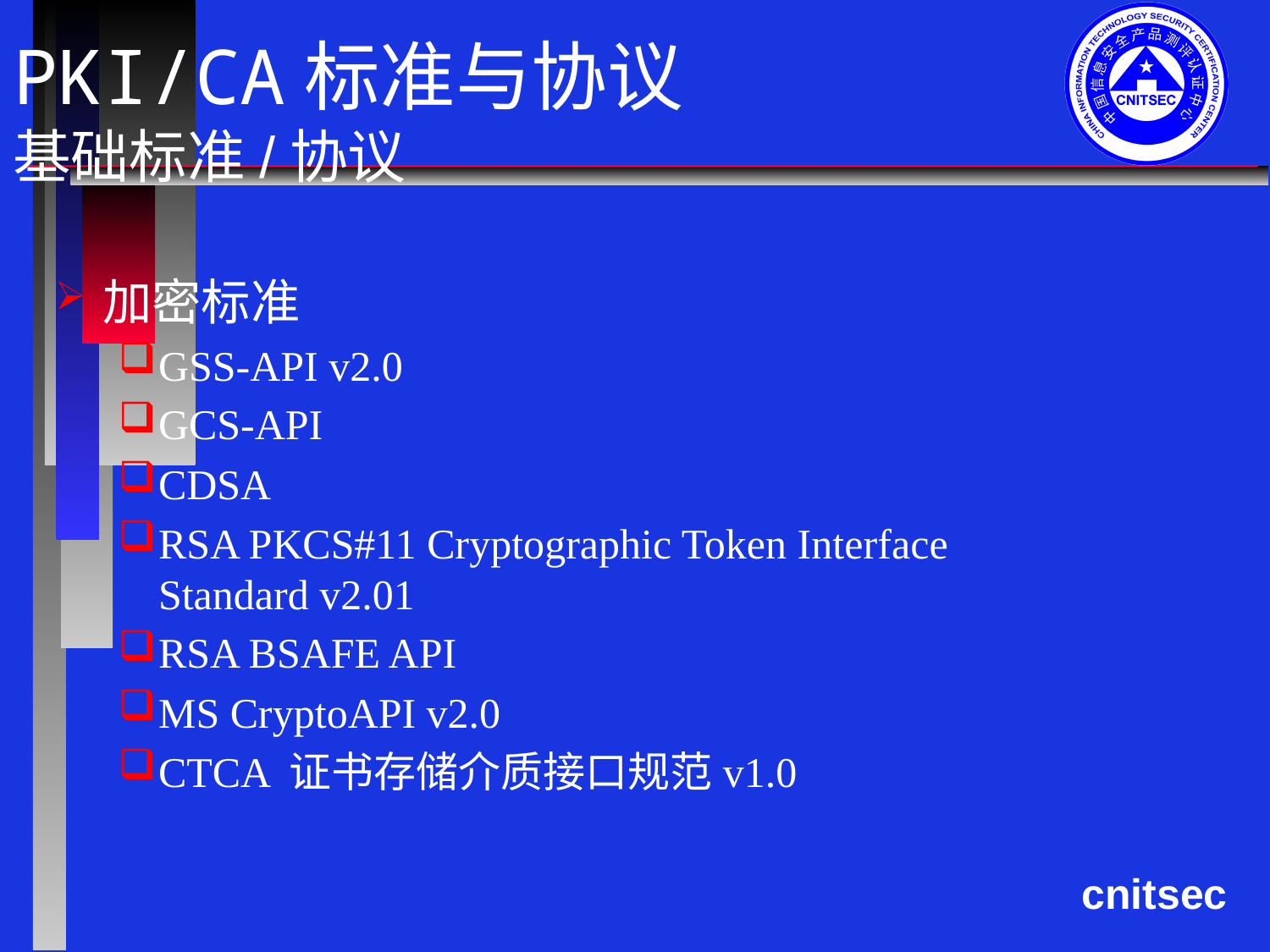

# PKI/CA标准与协议 基础标准/协议
加密标准
GSS-API v2.0
GCS-API
CDSA
RSA PKCS#11 Cryptographic Token Interface Standard v2.01
RSA BSAFE API
MS CryptoAPI v2.0
CTCA 证书存储介质接口规范v1.0